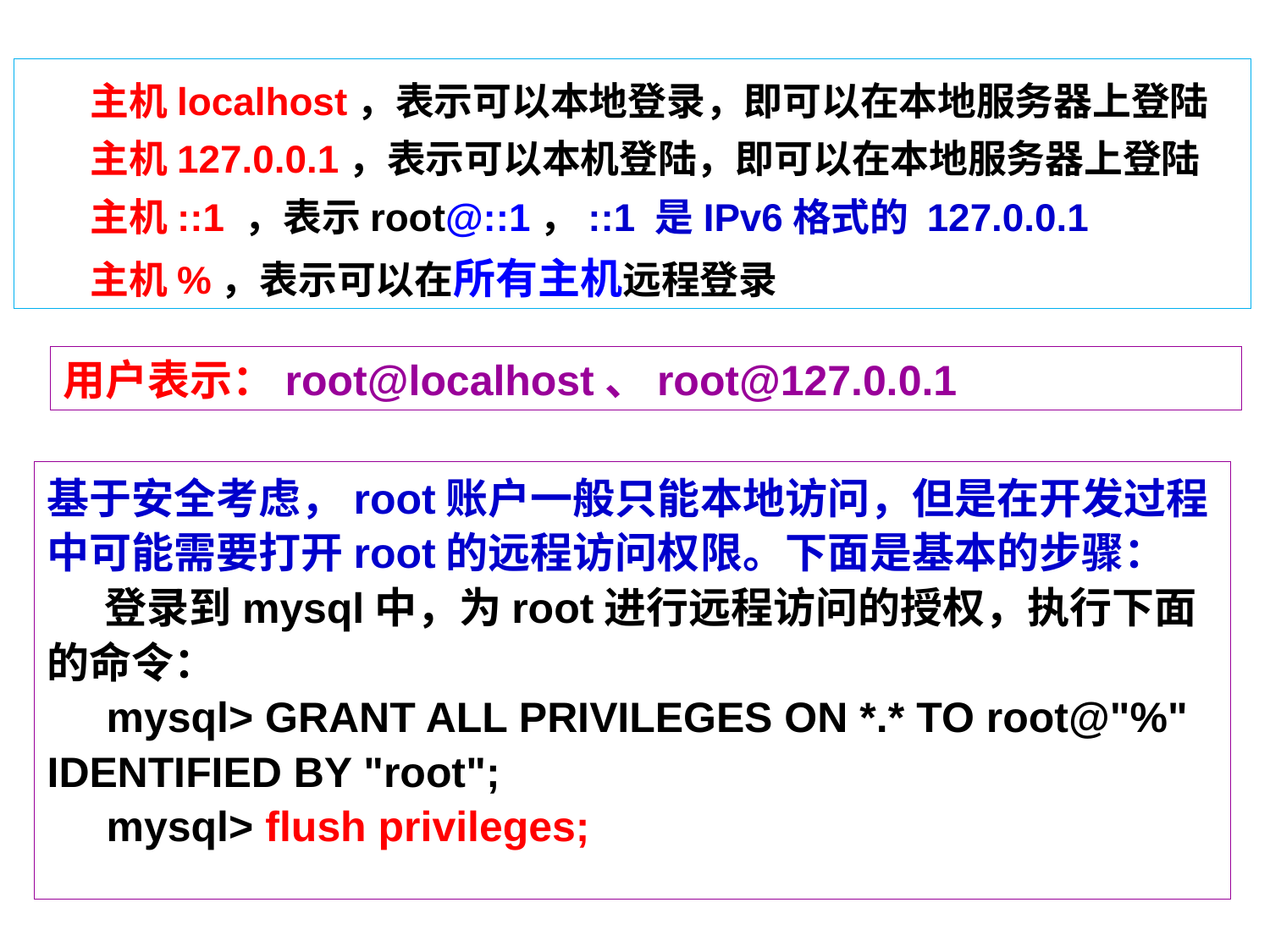

主机localhost，表示可以本地登录，即可以在本地服务器上登陆
主机127.0.0.1，表示可以本机登陆，即可以在本地服务器上登陆
主机::1 ，表示root@::1，::1 是IPv6格式的 127.0.0.1
主机%，表示可以在所有主机远程登录
用户表示：root@localhost、root@127.0.0.1
基于安全考虑，root账户一般只能本地访问，但是在开发过程中可能需要打开root的远程访问权限。下面是基本的步骤：
     登录到mysql中，为root进行远程访问的授权，执行下面的命令：
     mysql> GRANT ALL PRIVILEGES ON *.* TO root@"%" IDENTIFIED BY "root";
     mysql> flush privileges;